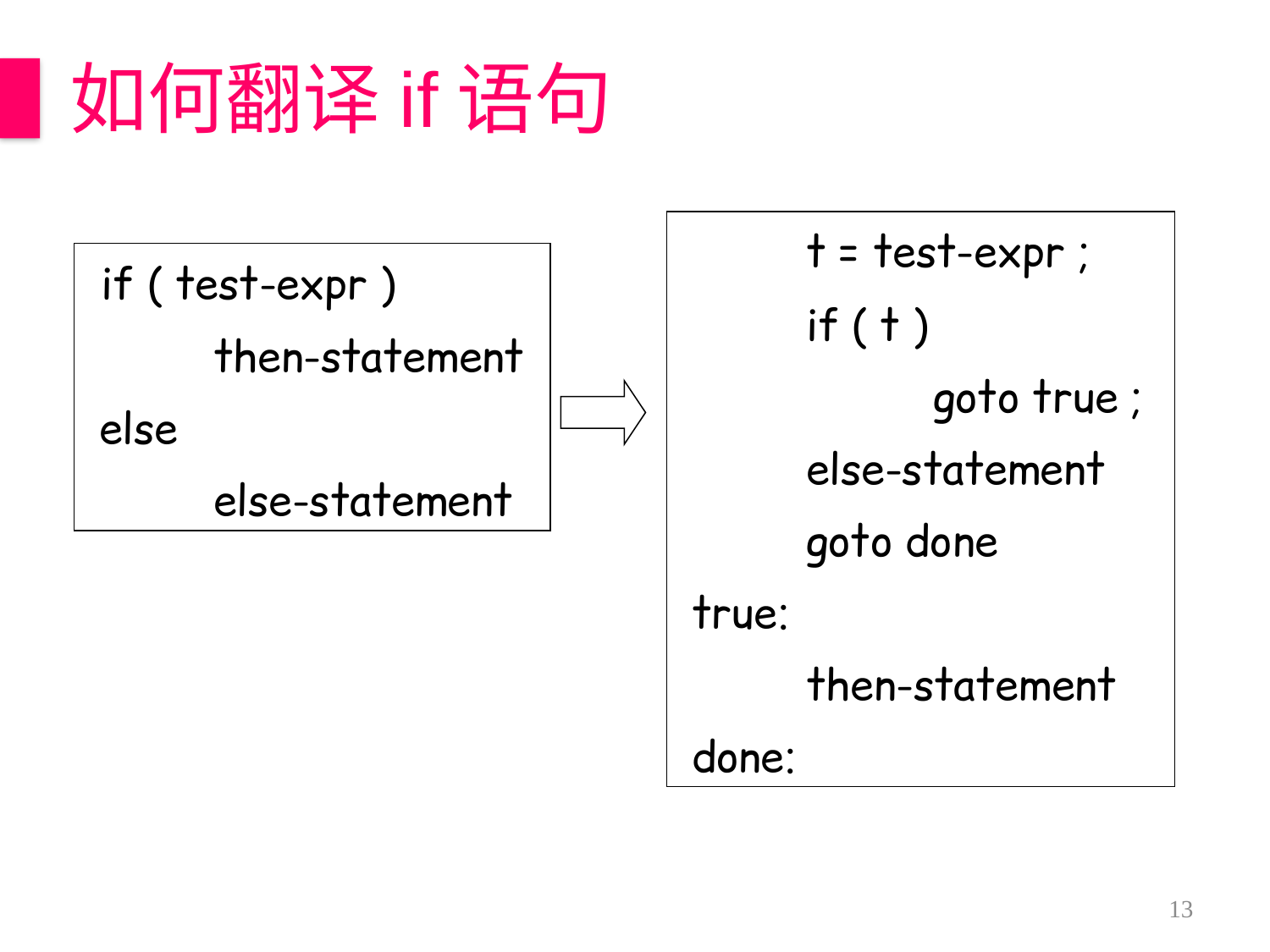

如何翻译if语句

 	t = test-expr ;
 	if ( t )
		goto true ;
 	else-statement
 	goto done
 true:
	then-statement
 done:
 if ( test-expr )
	then-statement
 else
	else-statement

13